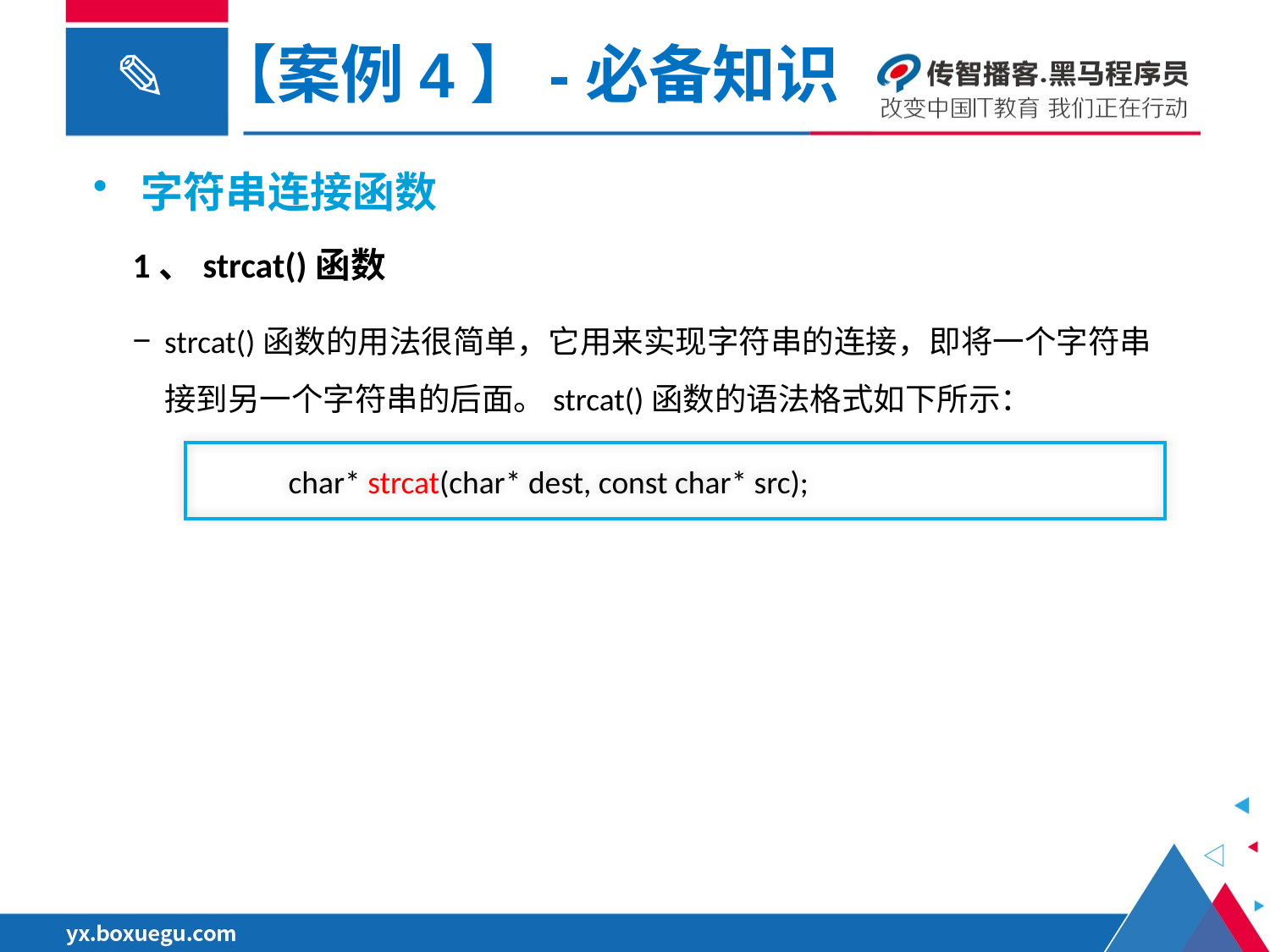

【案例4】-必备知识
字符串连接函数
1、strcat()函数
strcat()函数的用法很简单，它用来实现字符串的连接，即将一个字符串接到另一个字符串的后面。strcat()函数的语法格式如下所示：

      char* strcat(char* dest, const char* src);